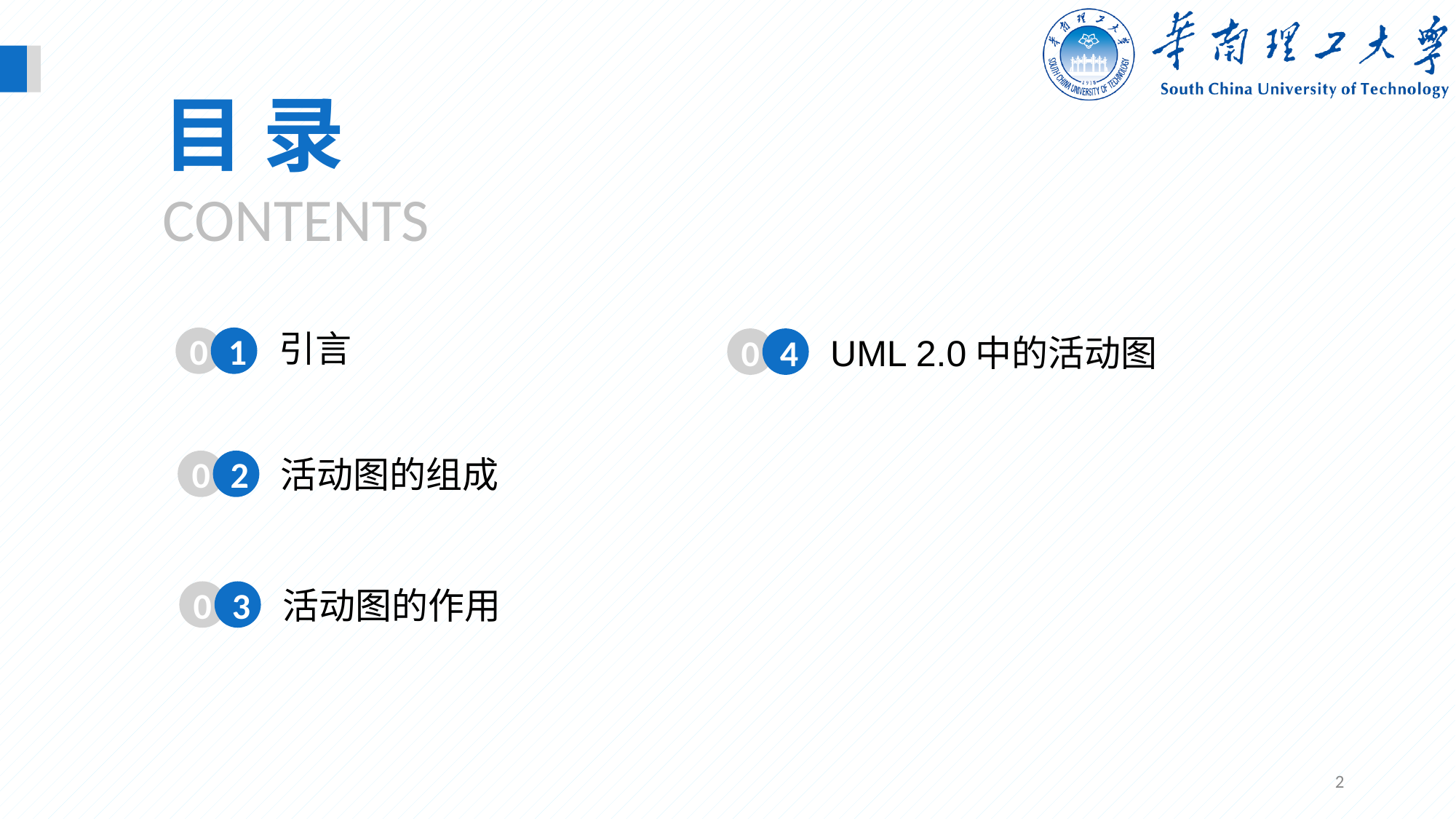

目 录
CONTENTS
引言
0
1
UML 2.0中的活动图
0
4
活动图的组成
0
2
活动图的作用
0
3
2